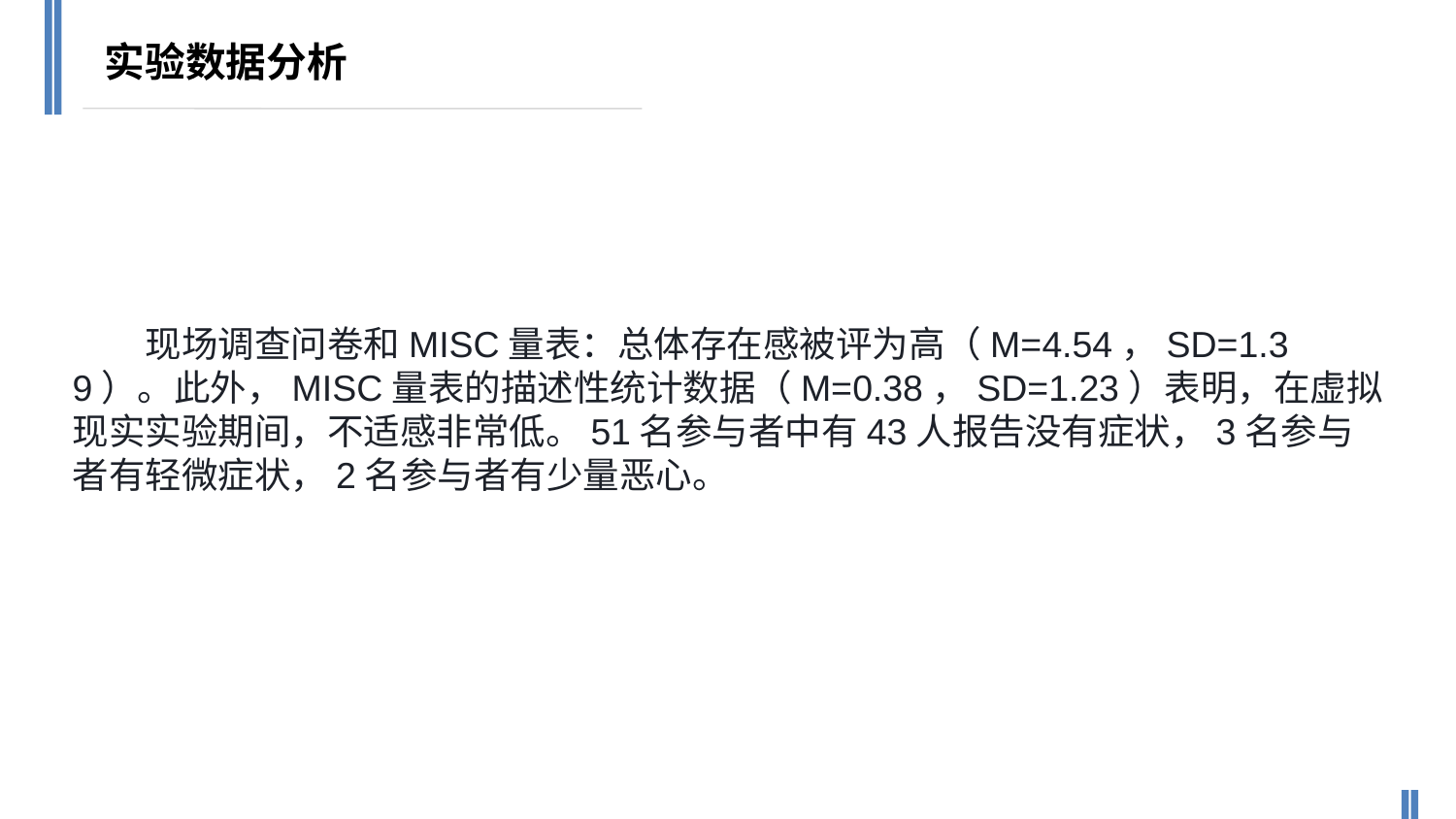

实验数据分析
现场调查问卷和MISC量表：总体存在感被评为高（M=4.54，SD=1.39）。此外，MISC量表的描述性统计数据（M=0.38，SD=1.23）表明，在虚拟现实实验期间，不适感非常低。51名参与者中有43人报告没有症状，3名参与者有轻微症状，2名参与者有少量恶心。